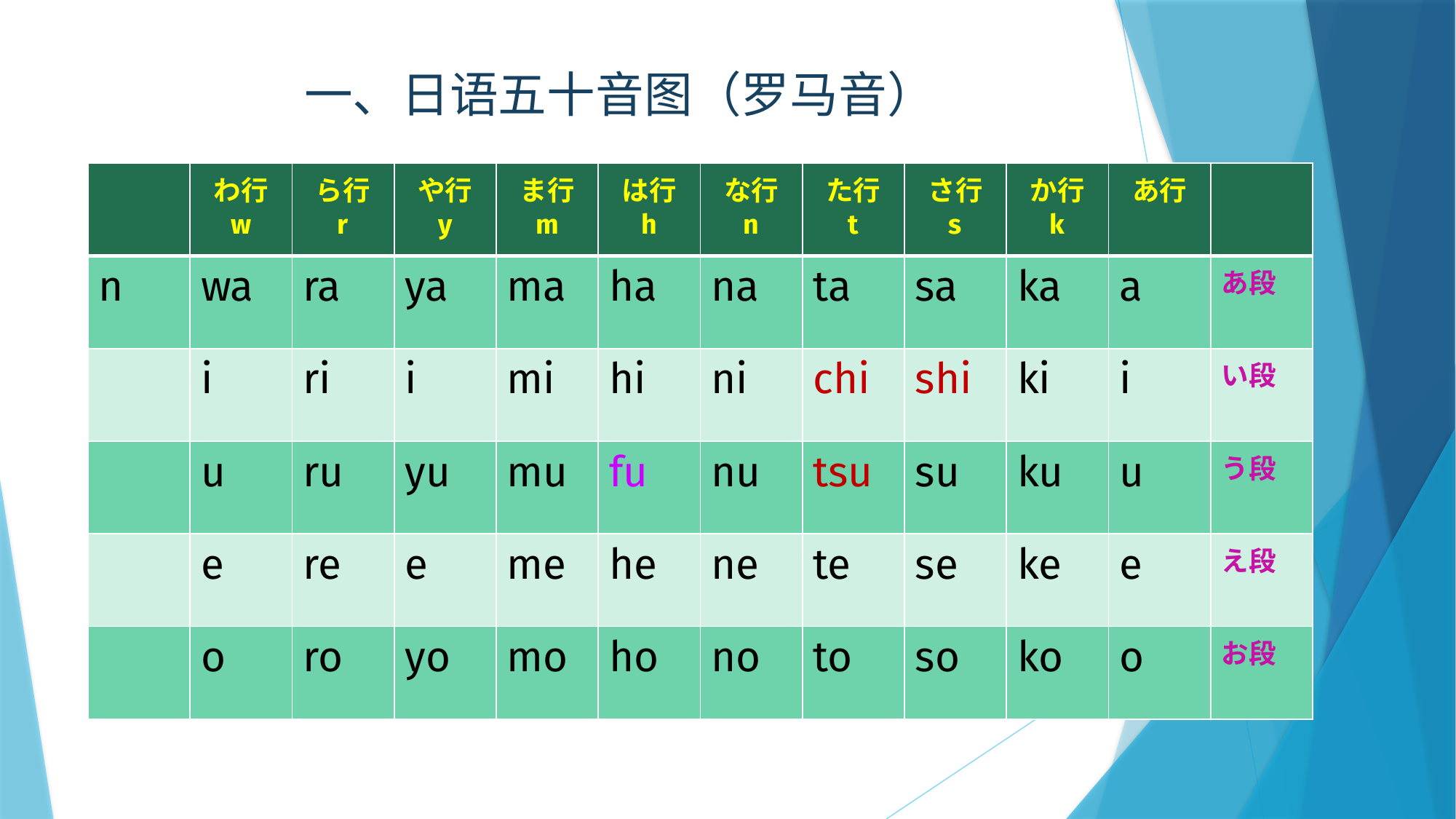

一、日语五十音图（罗马音）
|  | わ行 w | ら行 r | や行 y | ま行 m | は行 h | な行 n | た行 t | さ行 s | か行 k | あ行 |  |
| --- | --- | --- | --- | --- | --- | --- | --- | --- | --- | --- | --- |
| n | wa | ra | ya | ma | ha | na | ta | sa | ka | a | あ段 |
|  | i | ri | i | mi | hi | ni | chi | shi | ki | i | い段 |
|  | u | ru | yu | mu | fu | nu | tsu | su | ku | u | う段 |
|  | e | re | e | me | he | ne | te | se | ke | e | え段 |
|  | o | ro | yo | mo | ho | no | to | so | ko | o | お段 |